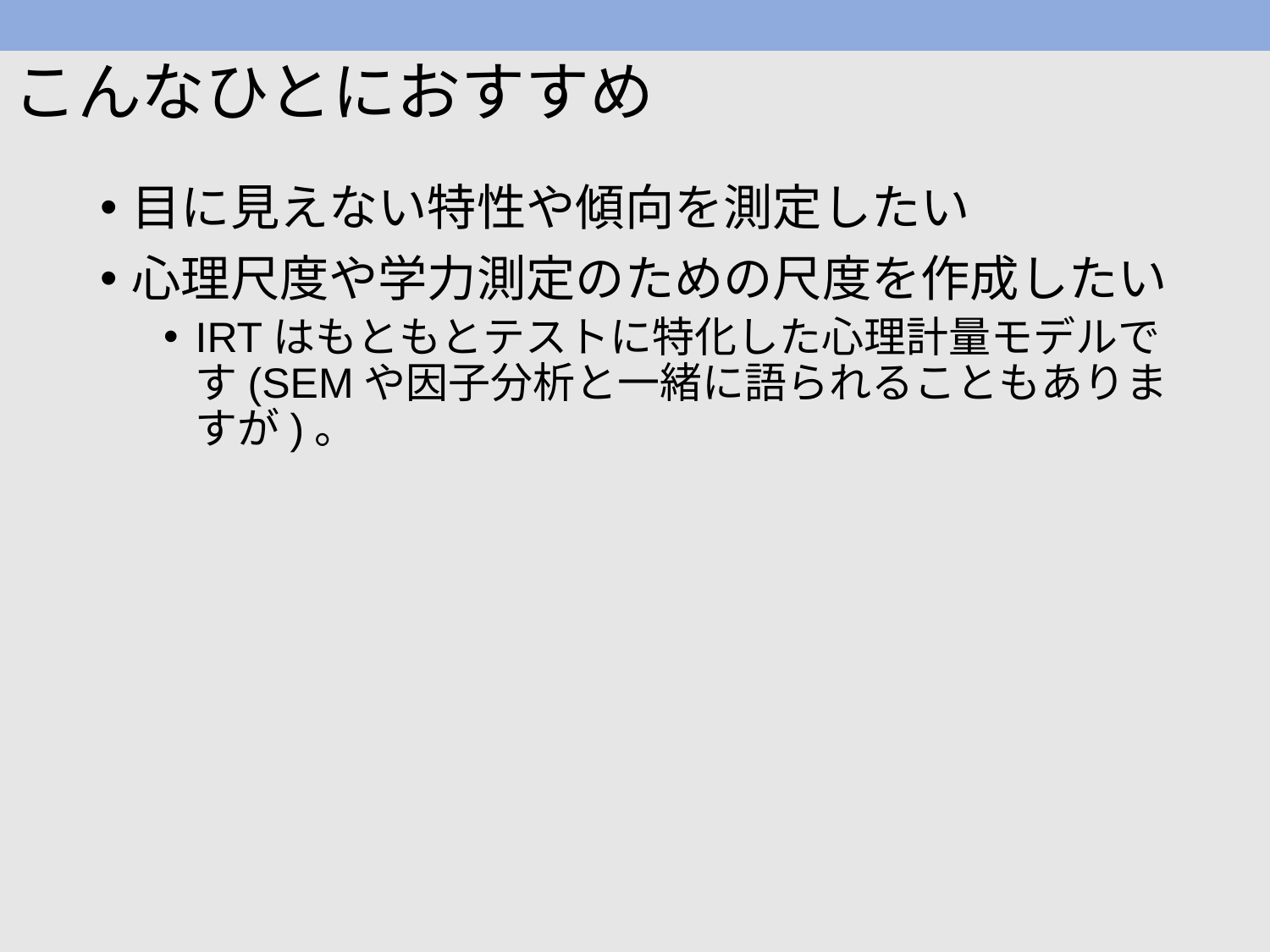

# こんなひとにおすすめ
目に見えない特性や傾向を測定したい
心理尺度や学力測定のための尺度を作成したい
IRTはもともとテストに特化した心理計量モデルです(SEMや因子分析と一緒に語られることもありますが)。